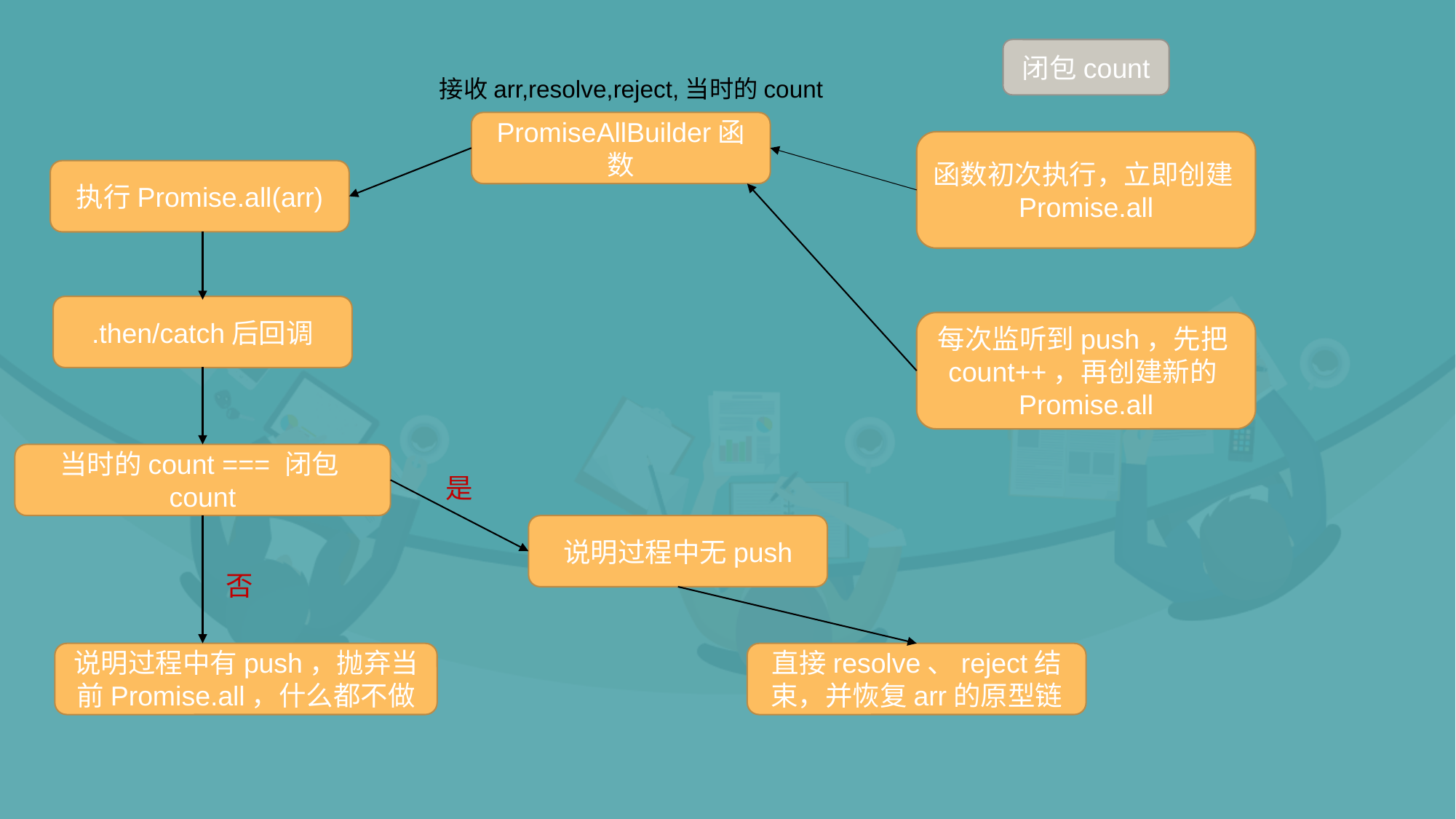

闭包count
接收arr,resolve,reject,当时的count
PromiseAllBuilder函数
函数初次执行，立即创建Promise.all
执行Promise.all(arr)
.then/catch后回调
每次监听到push，先把count++，再创建新的Promise.all
当时的count === 闭包count
是
说明过程中无push
否
说明过程中有push，抛弃当前Promise.all，什么都不做
直接resolve、reject结束，并恢复arr的原型链